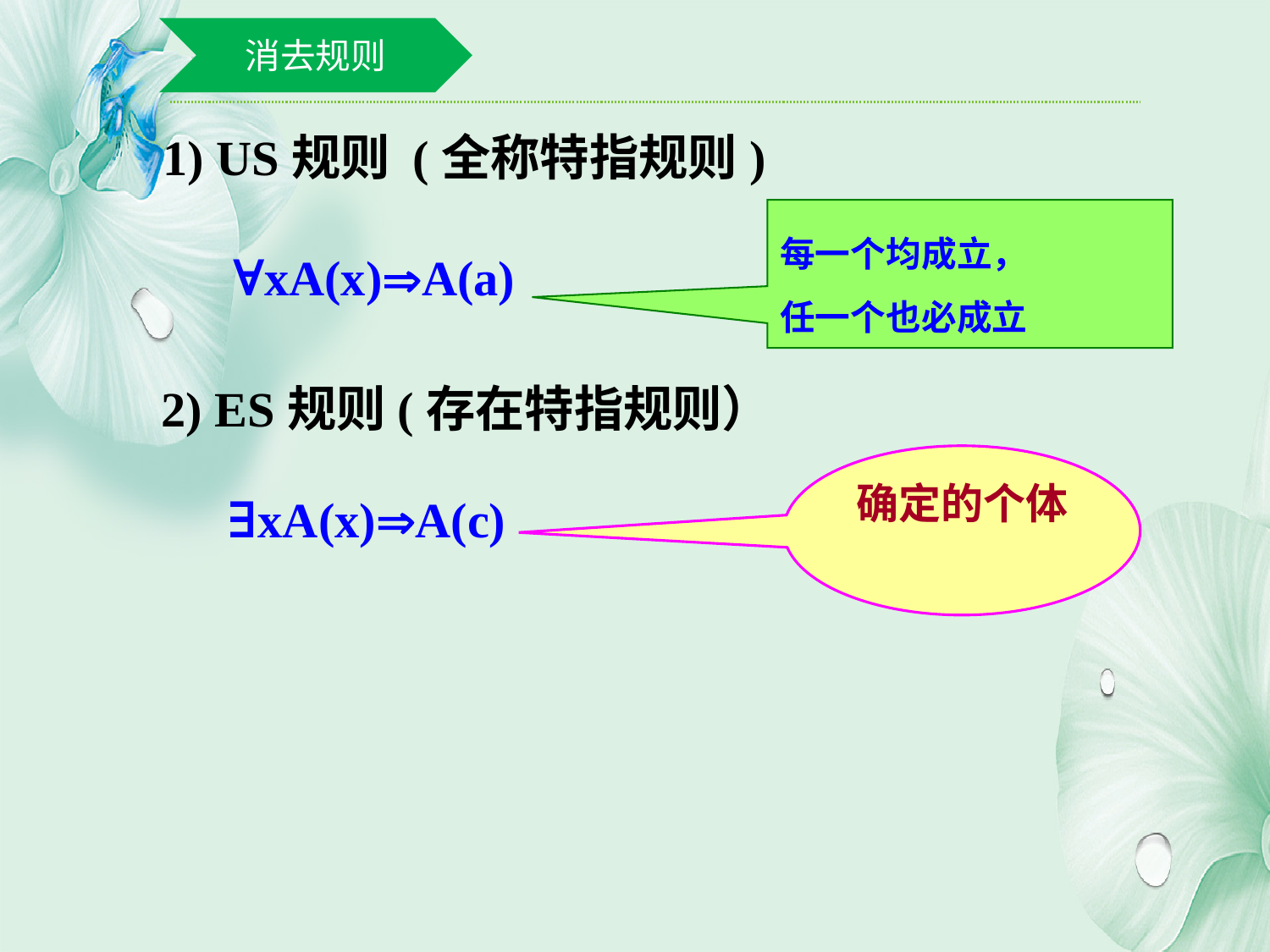

消去规则
1) US规则 (全称特指规则)
每一个均成立，
任一个也必成立
∀xA(x)⇒A(a)
2) ES规则(存在特指规则）
确定的个体
∃xA(x)⇒A(c)